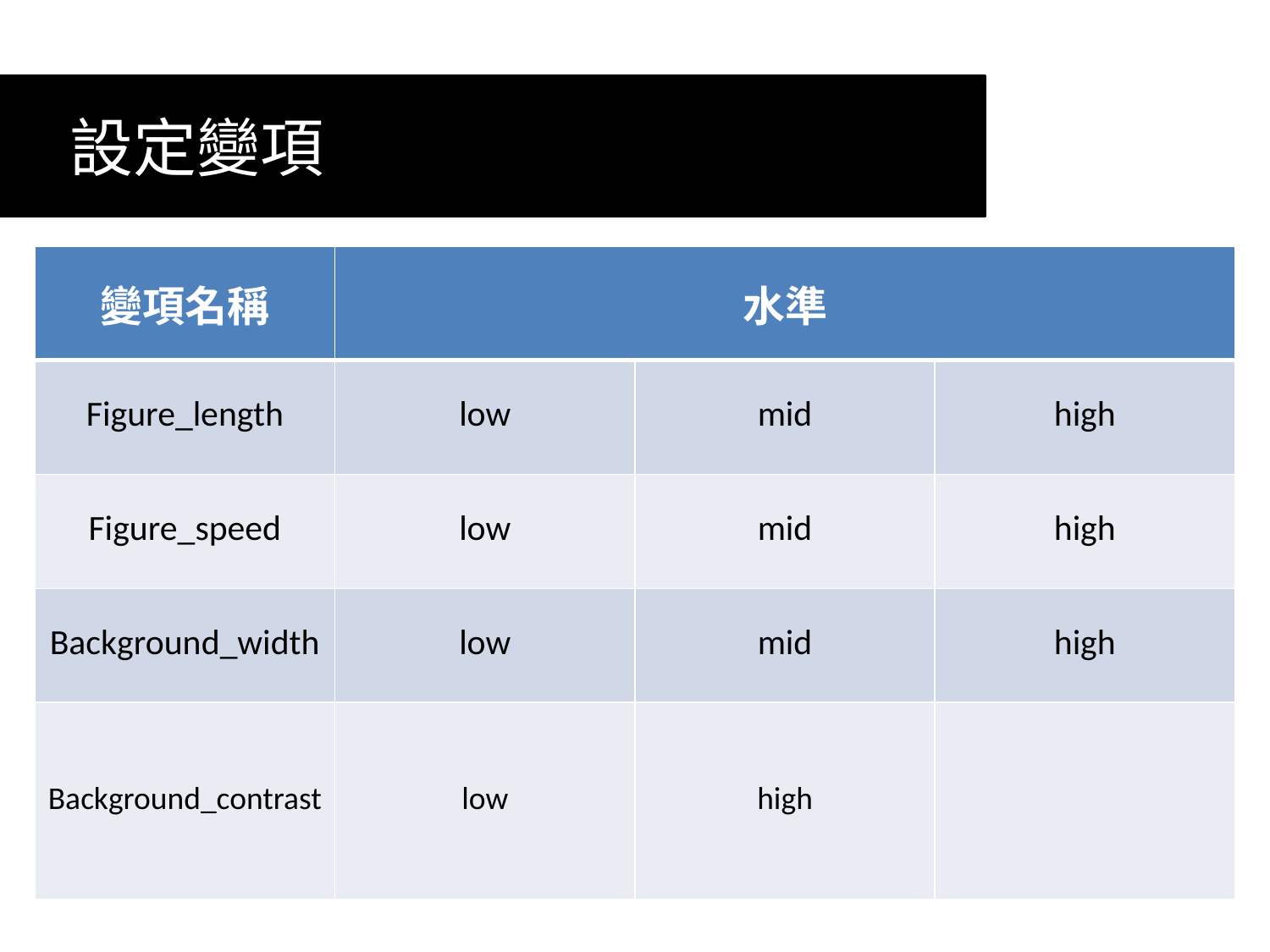

#
   設定變項
| 變項名稱 | 水準 |  |  |
| --- | --- | --- | --- |
| Figure\_length | low | mid | high |
| Figure\_speed | low | mid | high |
| Background\_width | low | mid | high |
| Background\_contrast | low | high |  |